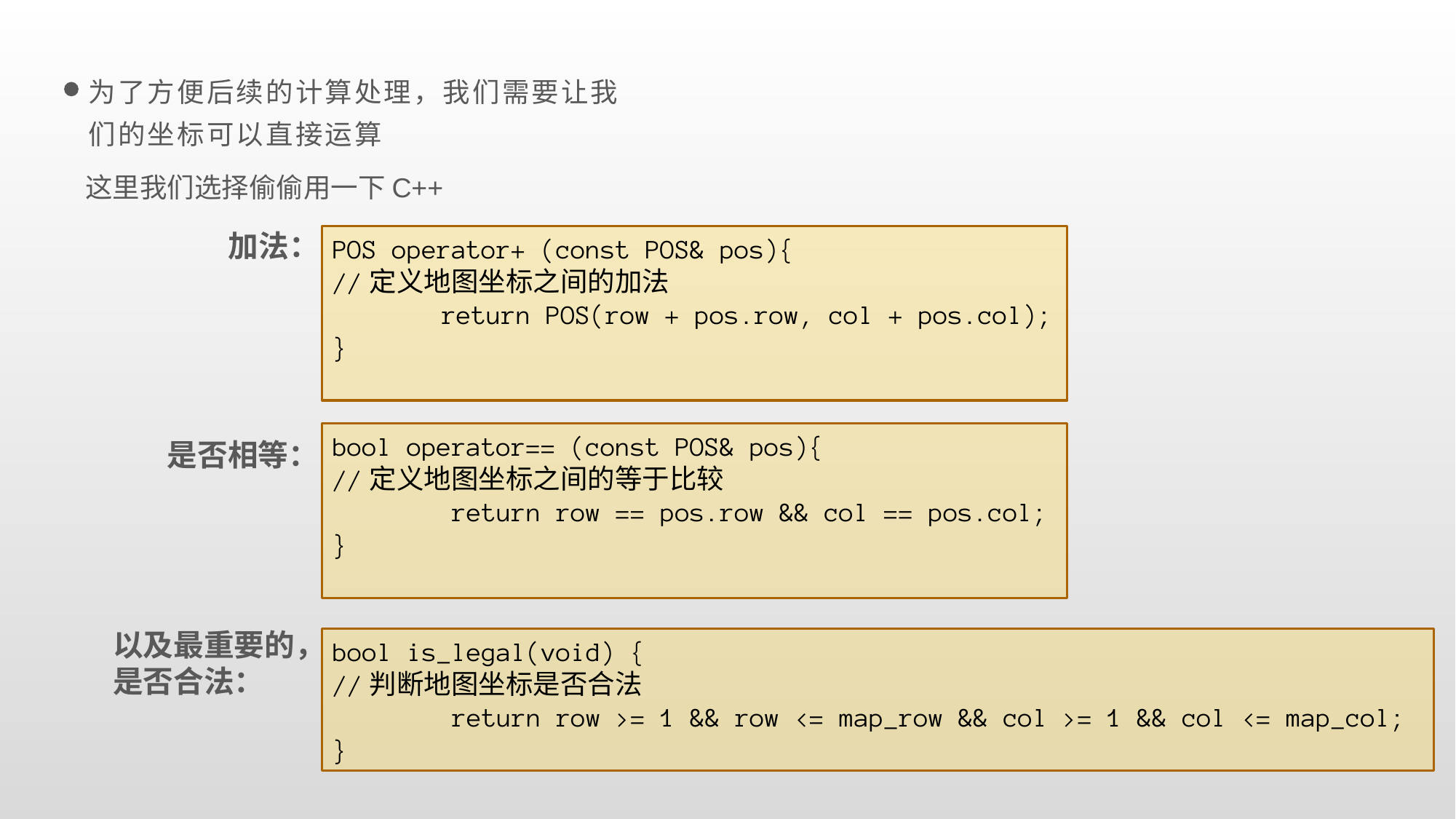

为了方便后续的计算处理，我们需要让我们的坐标可以直接运算

这里我们选择偷偷用一下C++
加法：

POS operator+ (const POS& pos){
//定义地图坐标之间的加法
	return POS(row + pos.row, col + pos.col);
}

bool operator== (const POS& pos){
//定义地图坐标之间的等于比较
        return row == pos.row && col == pos.col;
}

是否相等：

以及最重要的，
是否合法：

bool is_legal(void) {
//判断地图坐标是否合法
        return row >= 1 && row <= map_row && col >= 1 && col <= map_col;
}